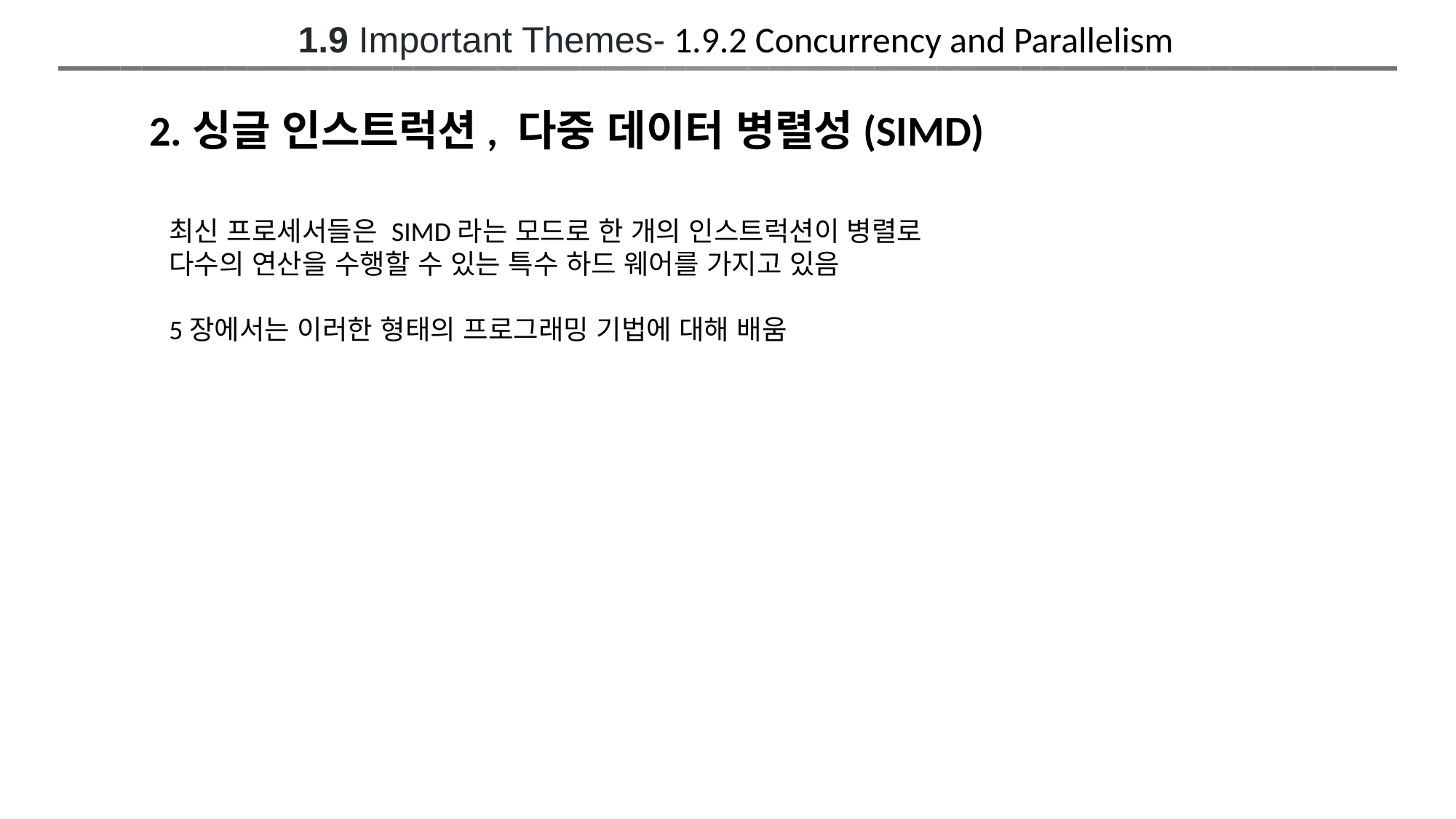

1.9 Important Themes- 1.9.2 Concurrency and Parallelism

2.싱글 인스트럭션, 다중 데이터 병렬성(SIMD)
최신 프로세서들은 SIMD라는 모드로 한 개의 인스트럭션이 병렬로 다수의 연산을 수행할 수 있는 특수 하드 웨어를 가지고 있음

5장에서는 이러한 형태의 프로그래밍 기법에 대해 배움